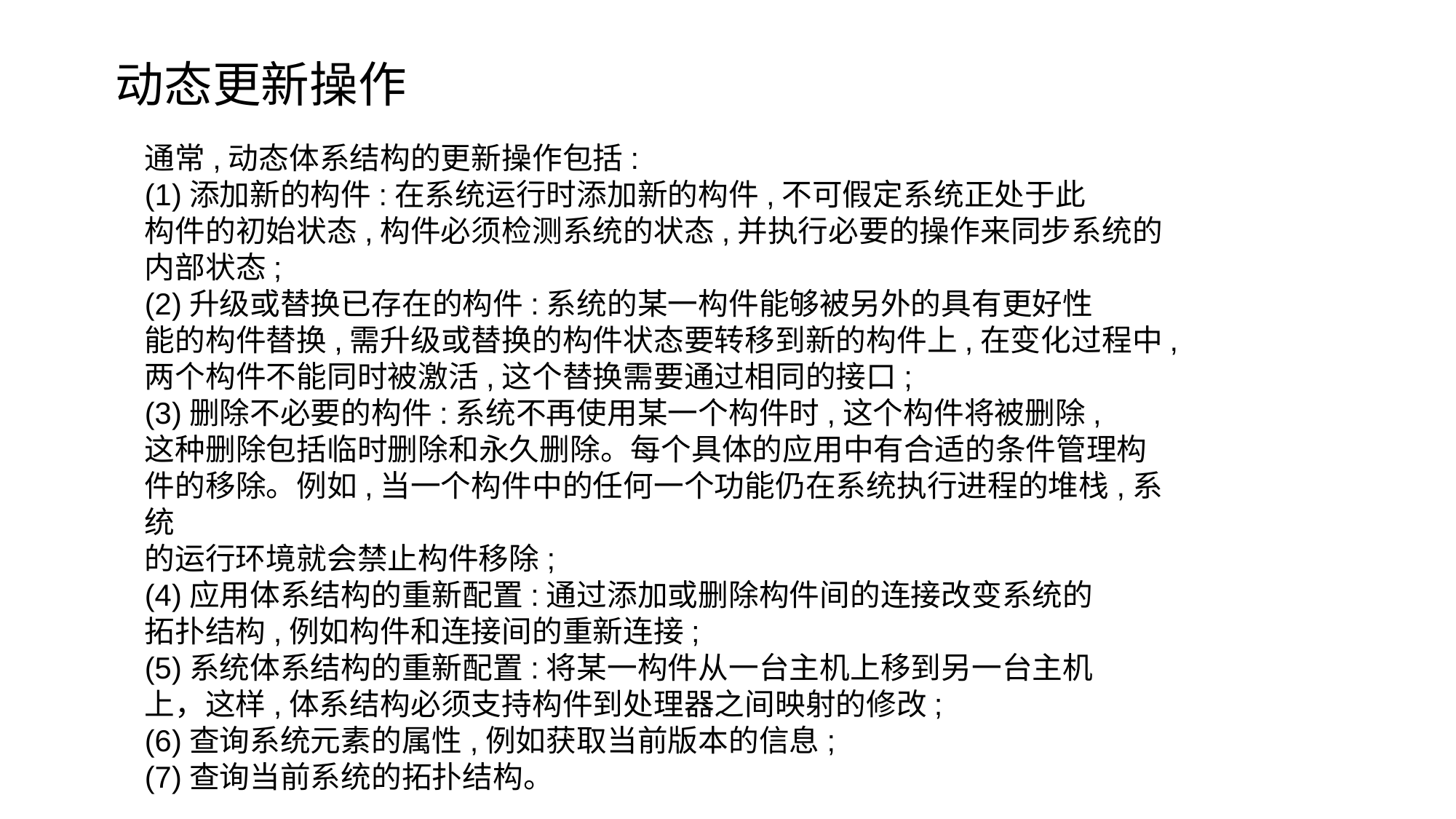

动态更新操作
通常,动态体系结构的更新操作包括:
(1)添加新的构件:在系统运行时添加新的构件,不可假定系统正处于此
构件的初始状态,构件必须检测系统的状态,并执行必要的操作来同步系统的
内部状态;
(2)升级或替换已存在的构件:系统的某一构件能够被另外的具有更好性
能的构件替换,需升级或替换的构件状态要转移到新的构件上,在变化过程中,
两个构件不能同时被激活,这个替换需要通过相同的接口;
(3)删除不必要的构件:系统不再使用某一个构件时,这个构件将被删除,
这种删除包括临时删除和永久删除。每个具体的应用中有合适的条件管理构件的移除。例如,当一个构件中的任何一个功能仍在系统执行进程的堆栈,系统
的运行环境就会禁止构件移除;
(4)应用体系结构的重新配置:通过添加或删除构件间的连接改变系统的
拓扑结构,例如构件和连接间的重新连接;
(5)系统体系结构的重新配置:将某一构件从一台主机上移到另一台主机
上，这样,体系结构必须支持构件到处理器之间映射的修改;
(6)查询系统元素的属性,例如获取当前版本的信息;
(7)查询当前系统的拓扑结构。